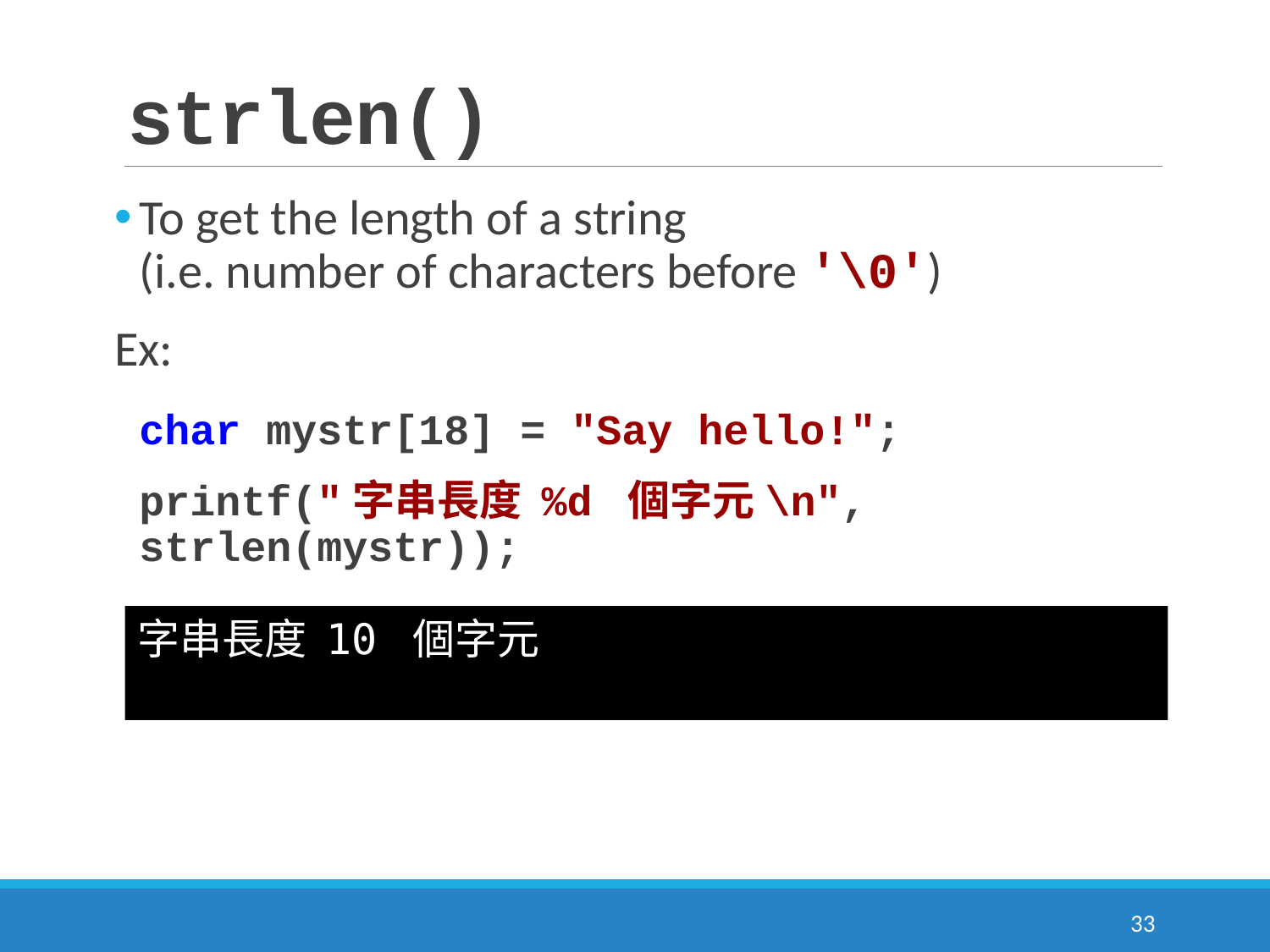

# strlen()
To get the length of a string
(i.e. number of characters before '\0')
Ex:
	char mystr[18] = "Say hello!";
	printf("字串長度 %d 個字元\n", strlen(mystr));
字串長度 10 個字元

33